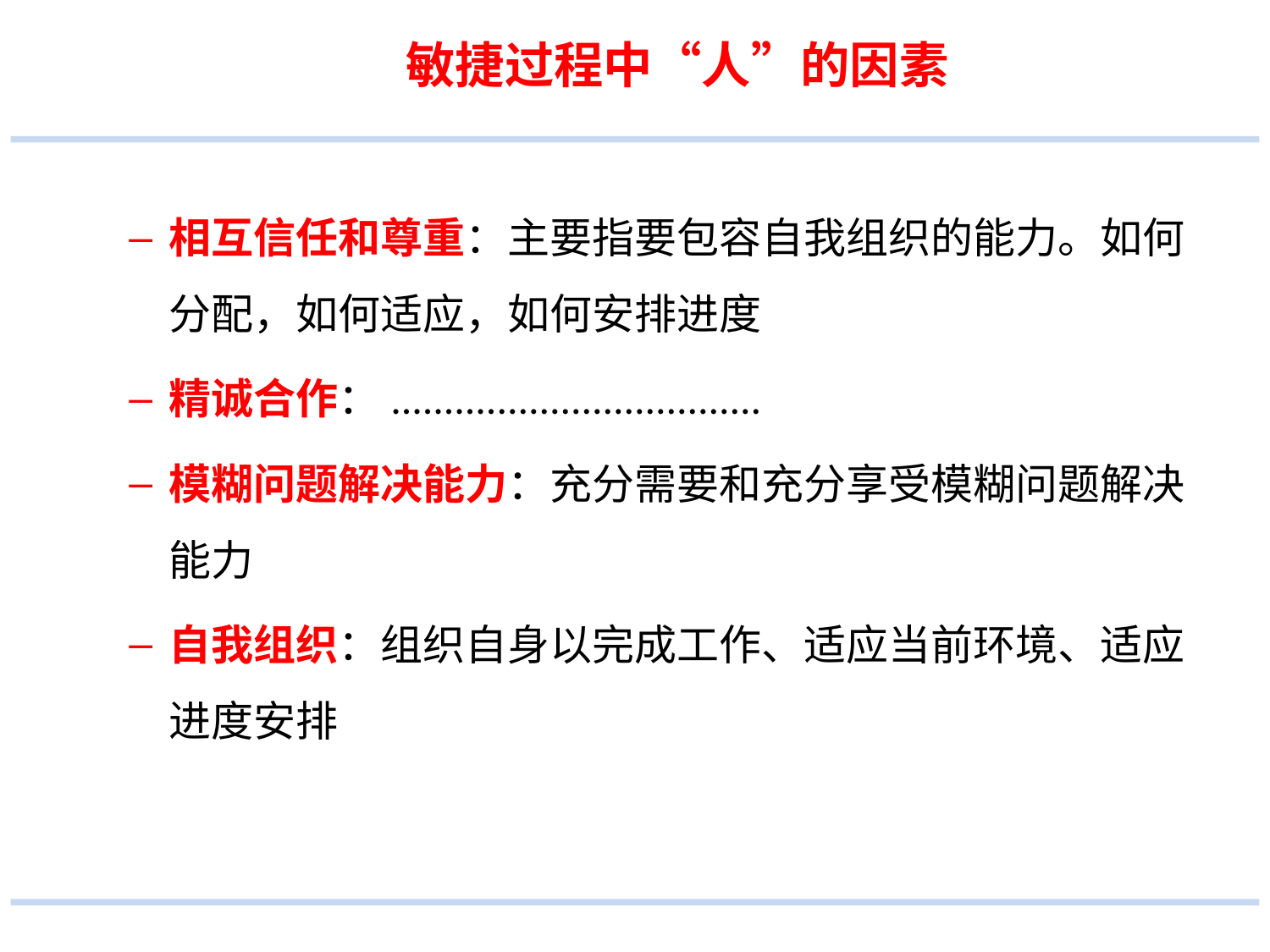

# 敏捷过程中“人”的因素
相互信任和尊重：主要指要包容自我组织的能力。如何分配，如何适应，如何安排进度
精诚合作：...................................
模糊问题解决能力：充分需要和充分享受模糊问题解决能力
自我组织：组织自身以完成工作、适应当前环境、适应进度安排

17